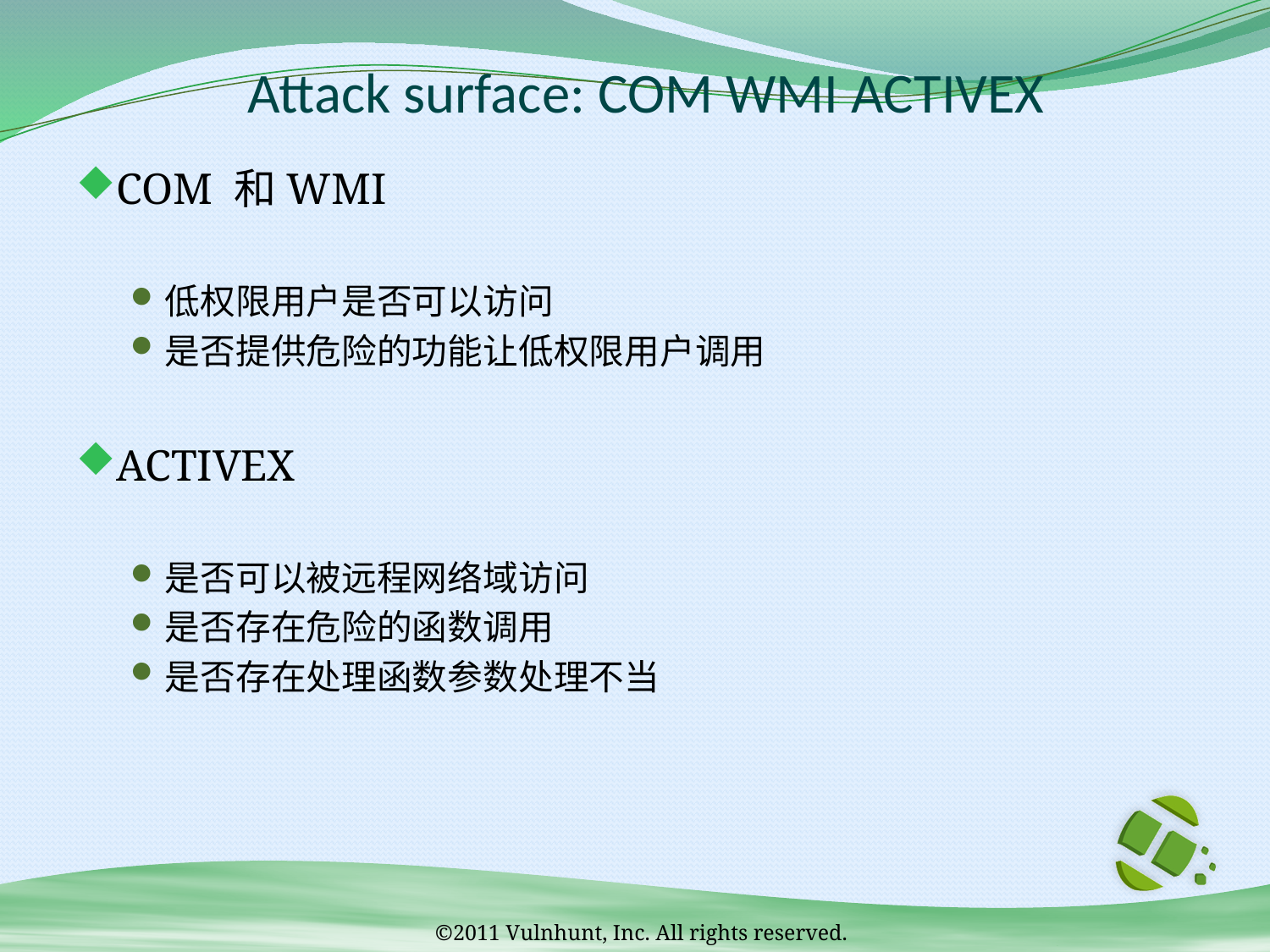

# Attack surface: COM WMI ACTIVEX
COM 和WMI

低权限用户是否可以访问
是否提供危险的功能让低权限用户调用

ACTIVEX

是否可以被远程网络域访问
是否存在危险的函数调用
是否存在处理函数参数处理不当